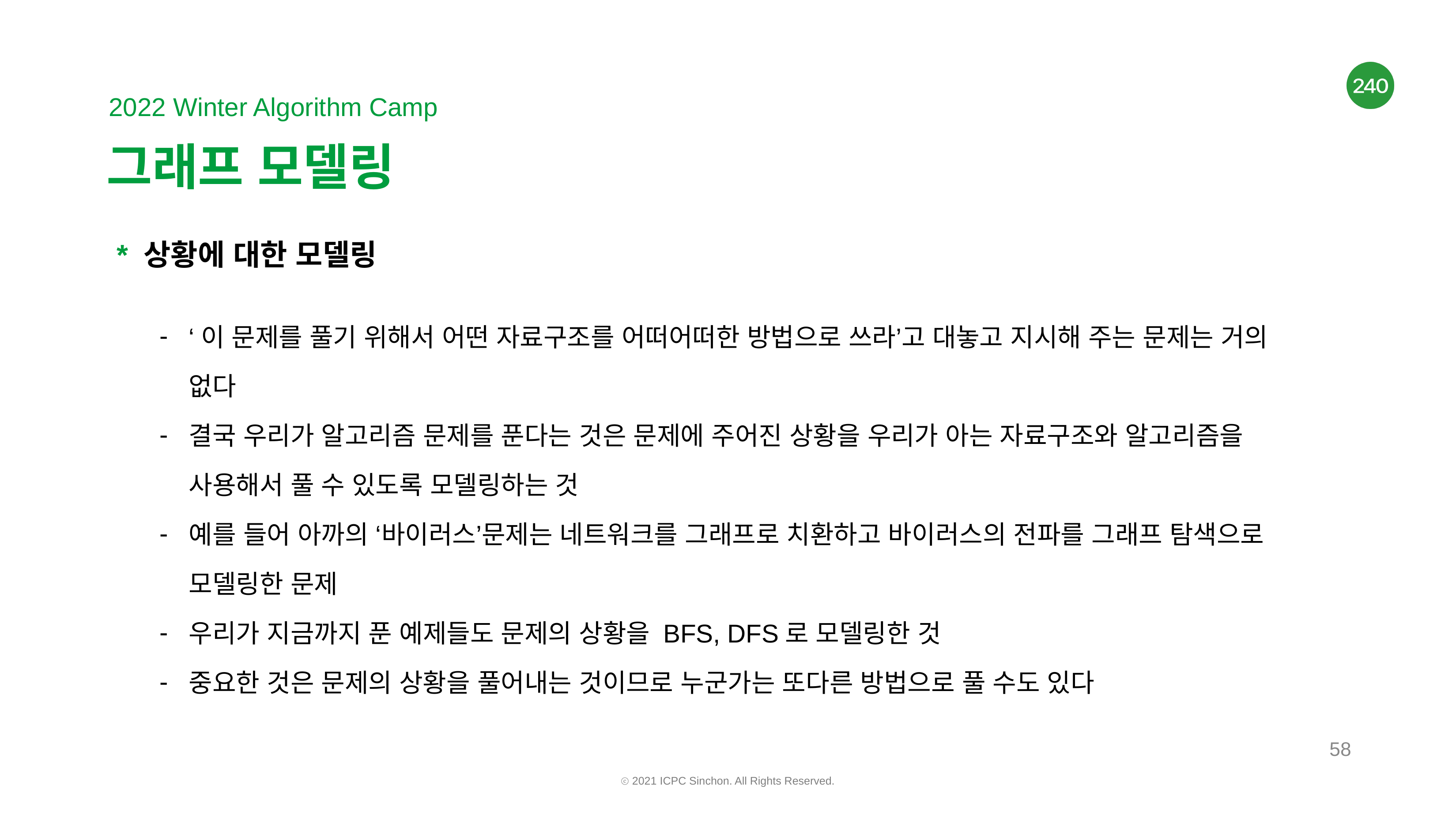

# 그래프 모델링
* 상황에 대한 모델링
‘이 문제를 풀기 위해서 어떤 자료구조를 어떠어떠한 방법으로 쓰라’고 대놓고 지시해 주는 문제는 거의 없다
결국 우리가 알고리즘 문제를 푼다는 것은 문제에 주어진 상황을 우리가 아는 자료구조와 알고리즘을 사용해서 풀 수 있도록 모델링하는 것
예를 들어 아까의 ‘바이러스’문제는 네트워크를 그래프로 치환하고 바이러스의 전파를 그래프 탐색으로 모델링한 문제
우리가 지금까지 푼 예제들도 문제의 상황을 BFS, DFS로 모델링한 것
중요한 것은 문제의 상황을 풀어내는 것이므로 누군가는 또다른 방법으로 풀 수도 있다
58
ⓒ 2021 ICPC Sinchon. All Rights Reserved.